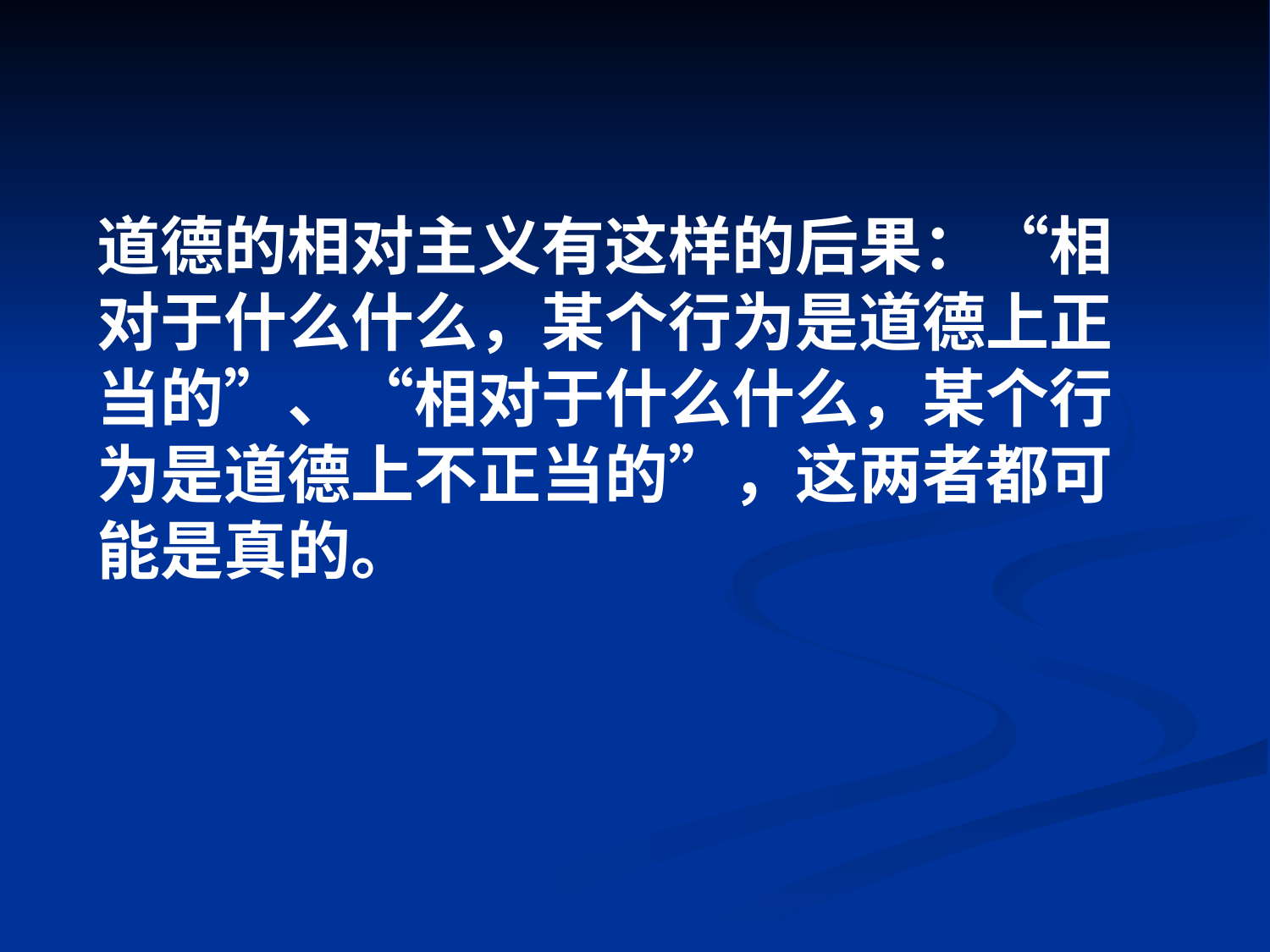

道德的相对主义有这样的后果：“相对于什么什么，某个行为是道德上正当的”、“相对于什么什么，某个行为是道德上不正当的”，这两者都可能是真的。